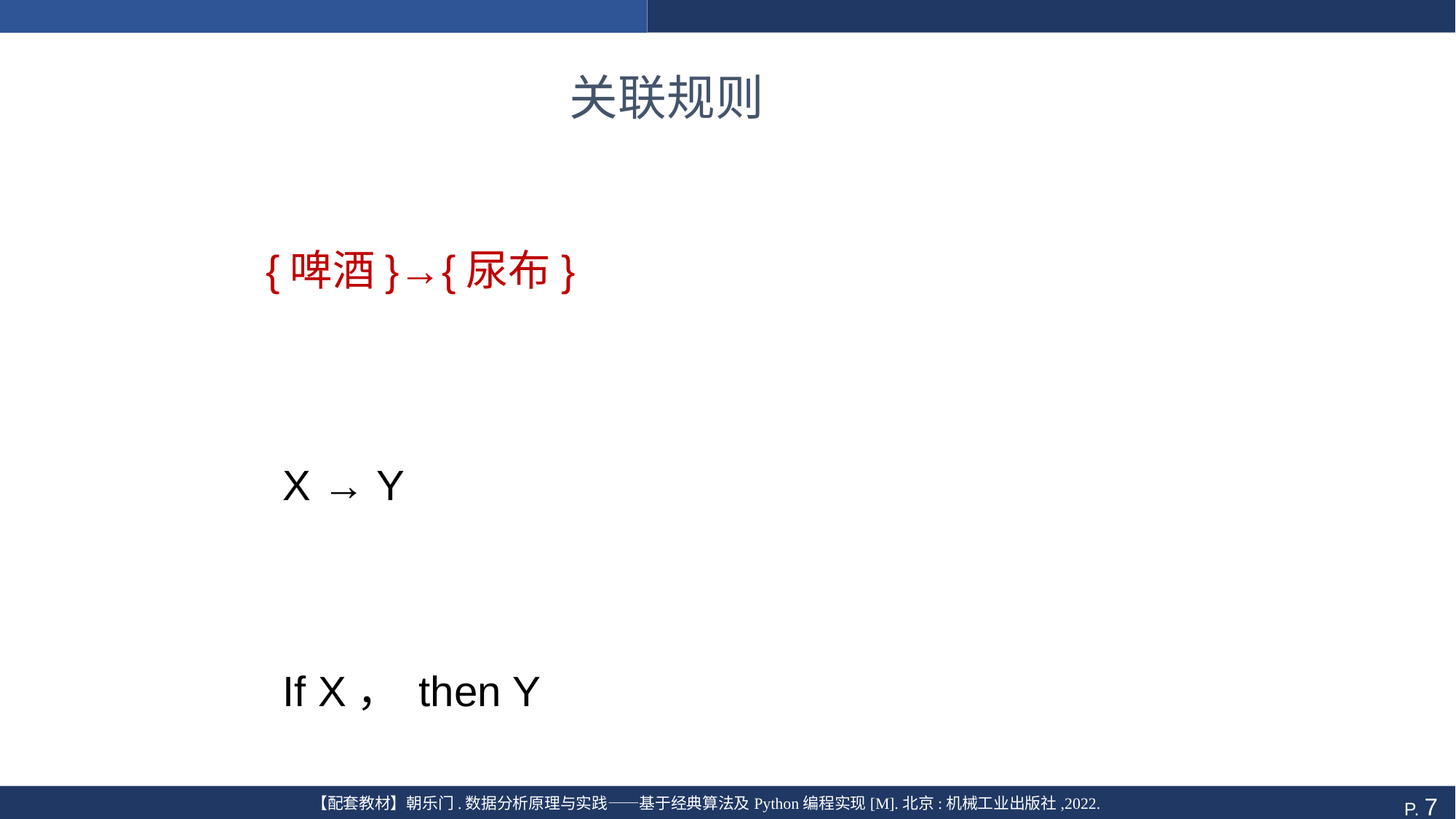

# 关联规则
{啤酒}→{尿布}
X → Y
If X， then Y